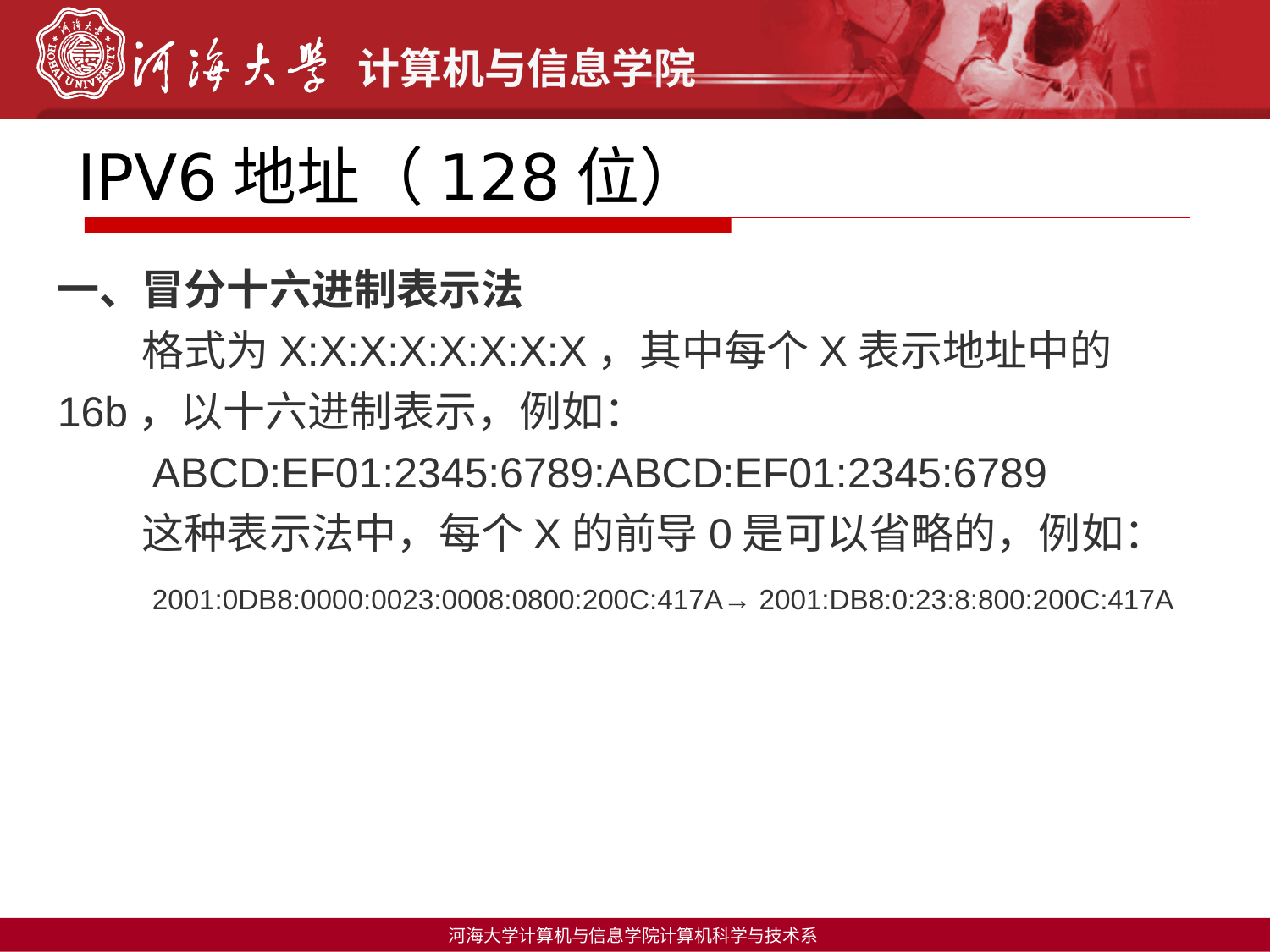

IPV6地址（128位）
一、冒分十六进制表示法
　　格式为X:X:X:X:X:X:X:X，其中每个X表示地址中的16b，以十六进制表示，例如：
　　ABCD:EF01:2345:6789:ABCD:EF01:2345:6789
　　这种表示法中，每个X的前导0是可以省略的，例如：
　　2001:0DB8:0000:0023:0008:0800:200C:417A→ 2001:DB8:0:23:8:800:200C:417A